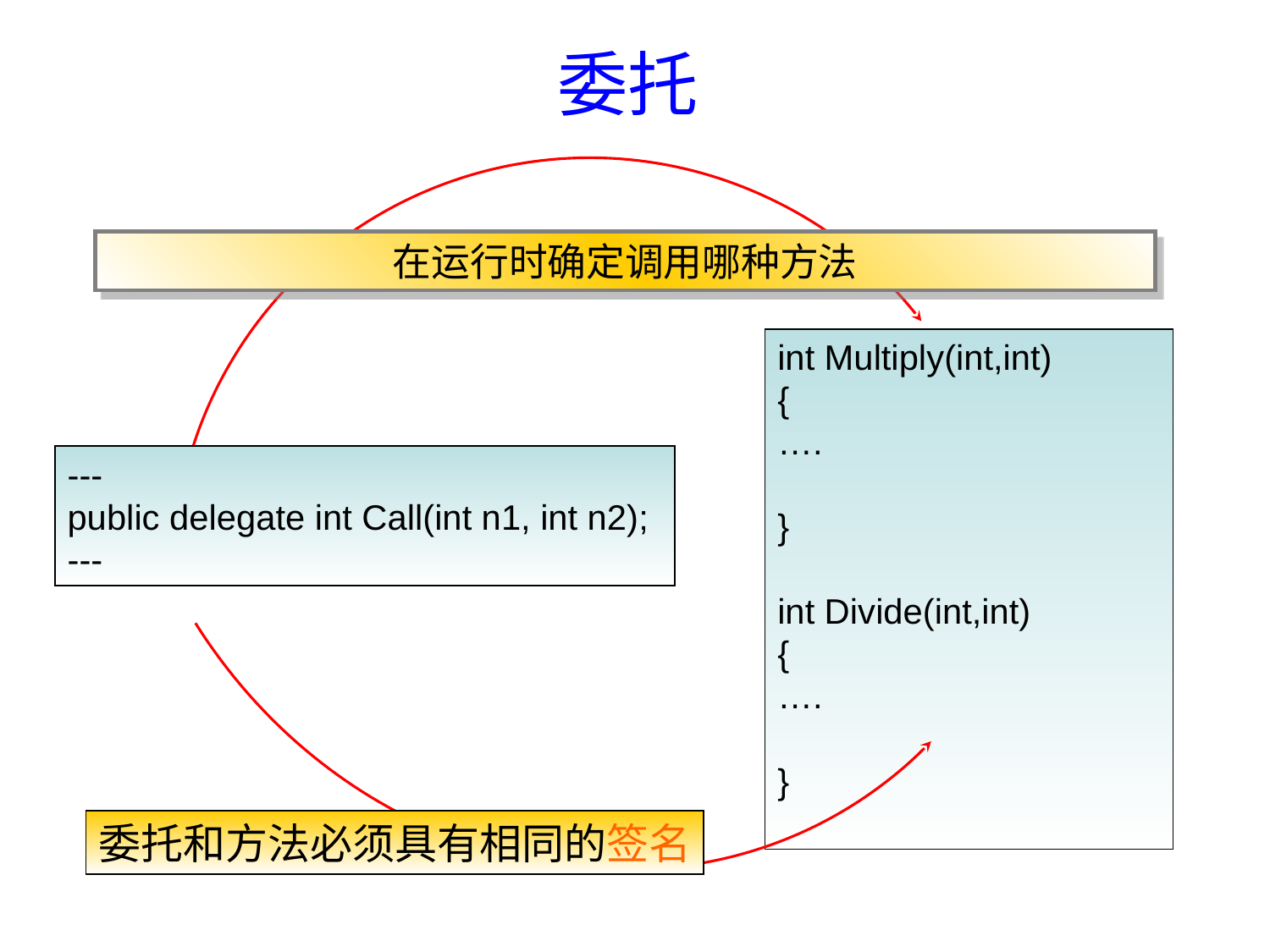

# 委托

在运行时确定调用哪种方法
int Multiply(int,int)
{
….

}

int Divide(int,int)
{
….

}

---
public delegate int Call(int n1, int n2);
---
委托和方法必须具有相同的签名